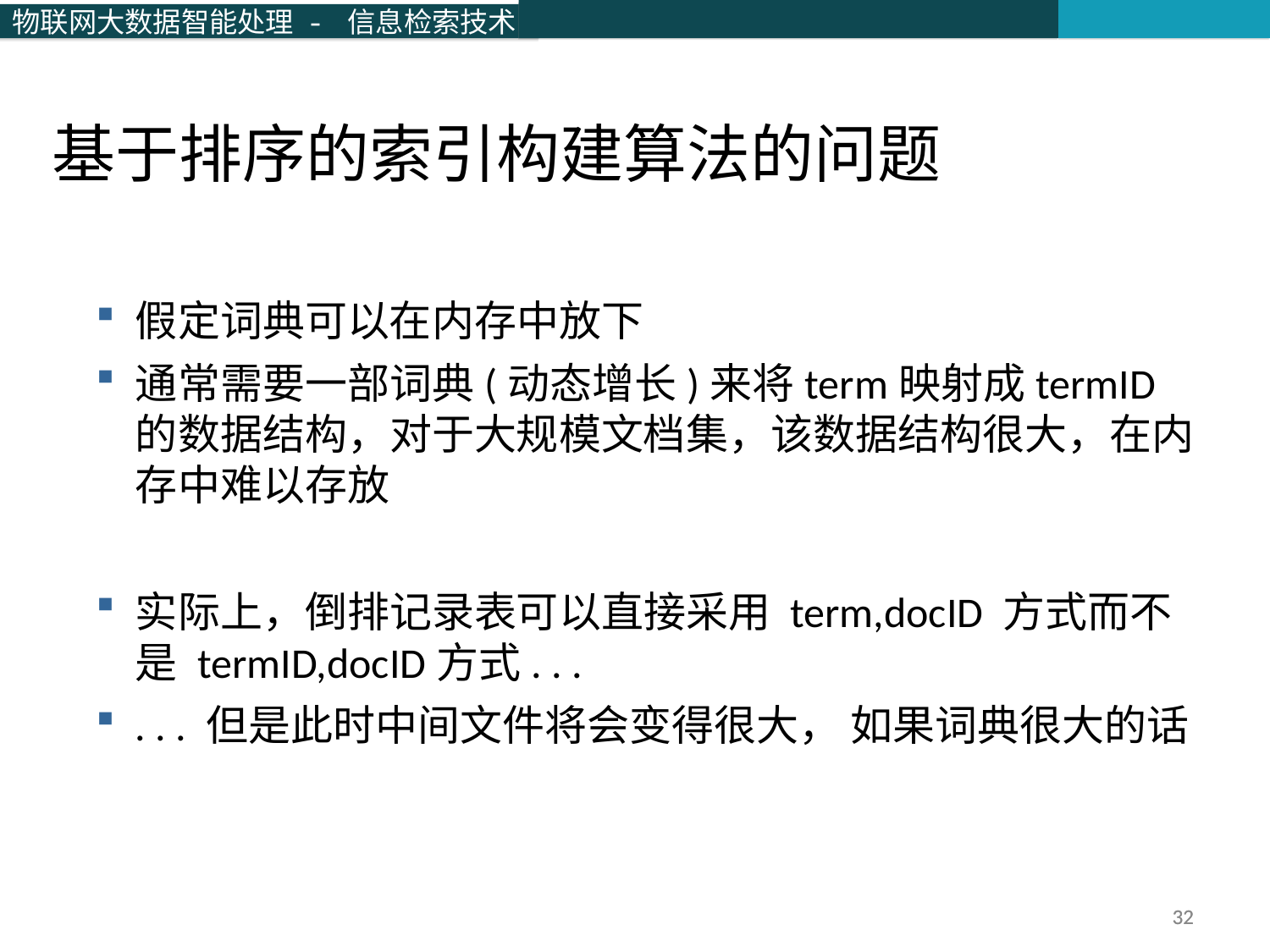

基于排序的索引构建算法的问题
假定词典可以在内存中放下
通常需要一部词典(动态增长)来将term映射成termID的数据结构，对于大规模文档集，该数据结构很大，在内存中难以存放

实际上，倒排记录表可以直接采用 term,docID 方式而不是 termID,docID方式. . .
. . . 但是此时中间文件将会变得很大， 如果词典很大的话
32
32